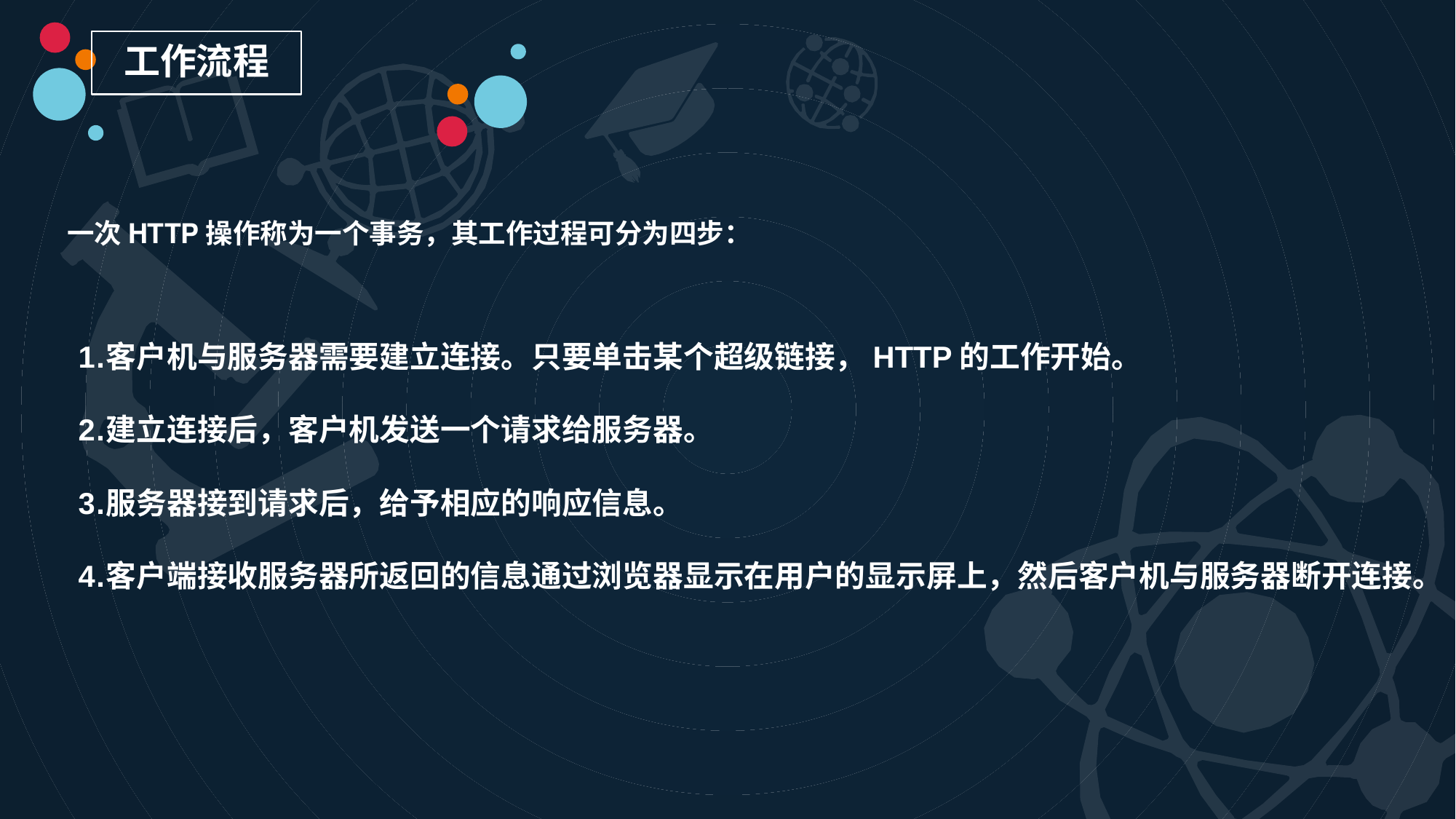

工作流程
一次HTTP操作称为一个事务，其工作过程可分为四步：
客户机与服务器需要建立连接。只要单击某个超级链接，HTTP的工作开始。
建立连接后，客户机发送一个请求给服务器。
服务器接到请求后，给予相应的响应信息。
客户端接收服务器所返回的信息通过浏览器显示在用户的显示屏上，然后客户机与服务器断开连接。